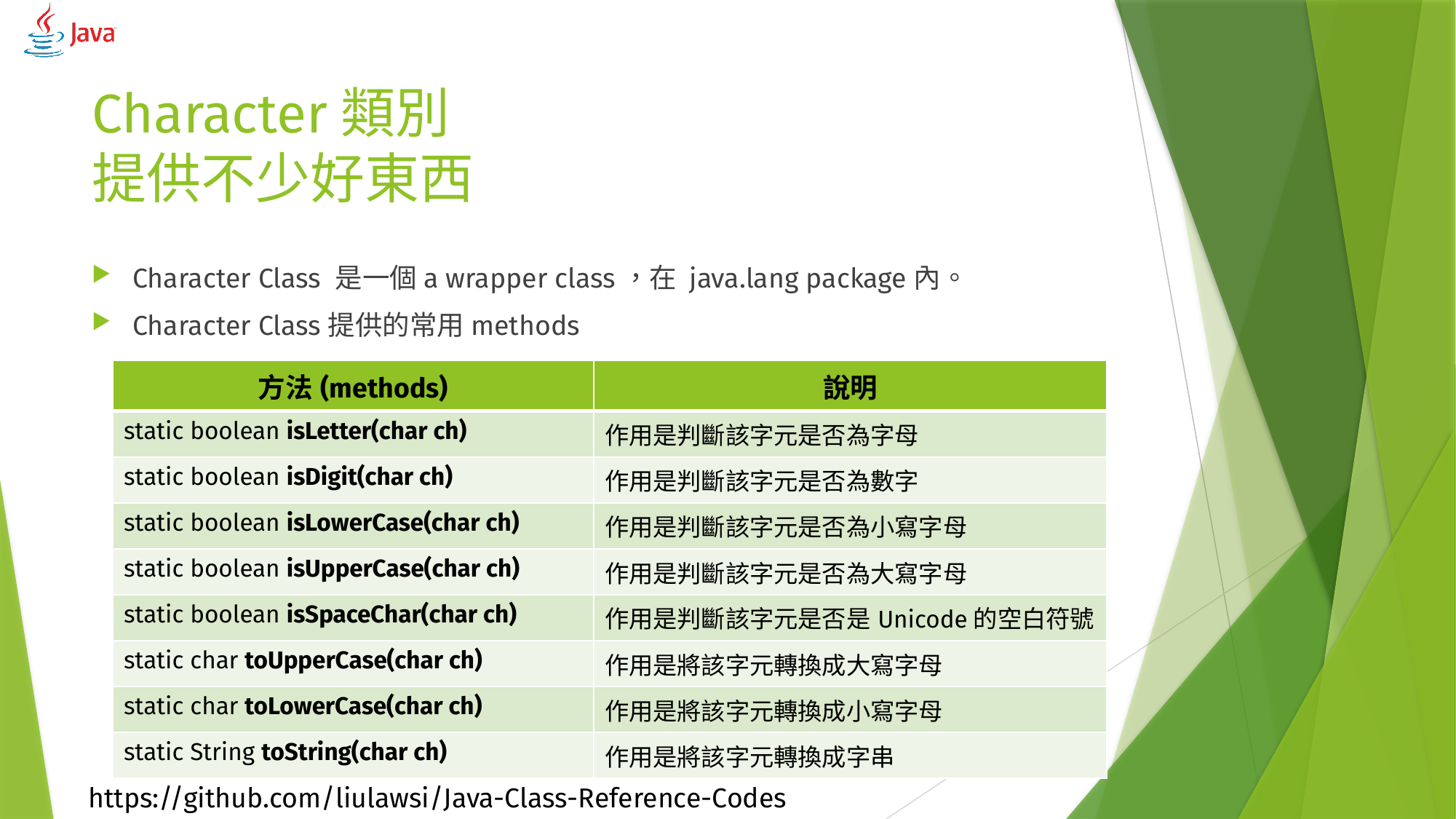

# Character類別 提供不少好東西
Character Class 是一個a wrapper class，在 java.lang package內。
Character Class提供的常用methods
| 方法(methods) | 說明 |
| --- | --- |
| static boolean isLetter(char ch) | 作用是判斷該字元是否為字母 |
| static boolean isDigit(char ch) | 作用是判斷該字元是否為數字 |
| static boolean isLowerCase(char ch) | 作用是判斷該字元是否為小寫字母 |
| static boolean isUpperCase(char ch) | 作用是判斷該字元是否為大寫字母 |
| static boolean isSpaceChar(char ch) | 作用是判斷該字元是否是Unicode的空白符號 |
| static char toUpperCase(char ch) | 作用是將該字元轉換成大寫字母 |
| static char toLowerCase(char ch) | 作用是將該字元轉換成小寫字母 |
| static String toString(char ch) | 作用是將該字元轉換成字串 |